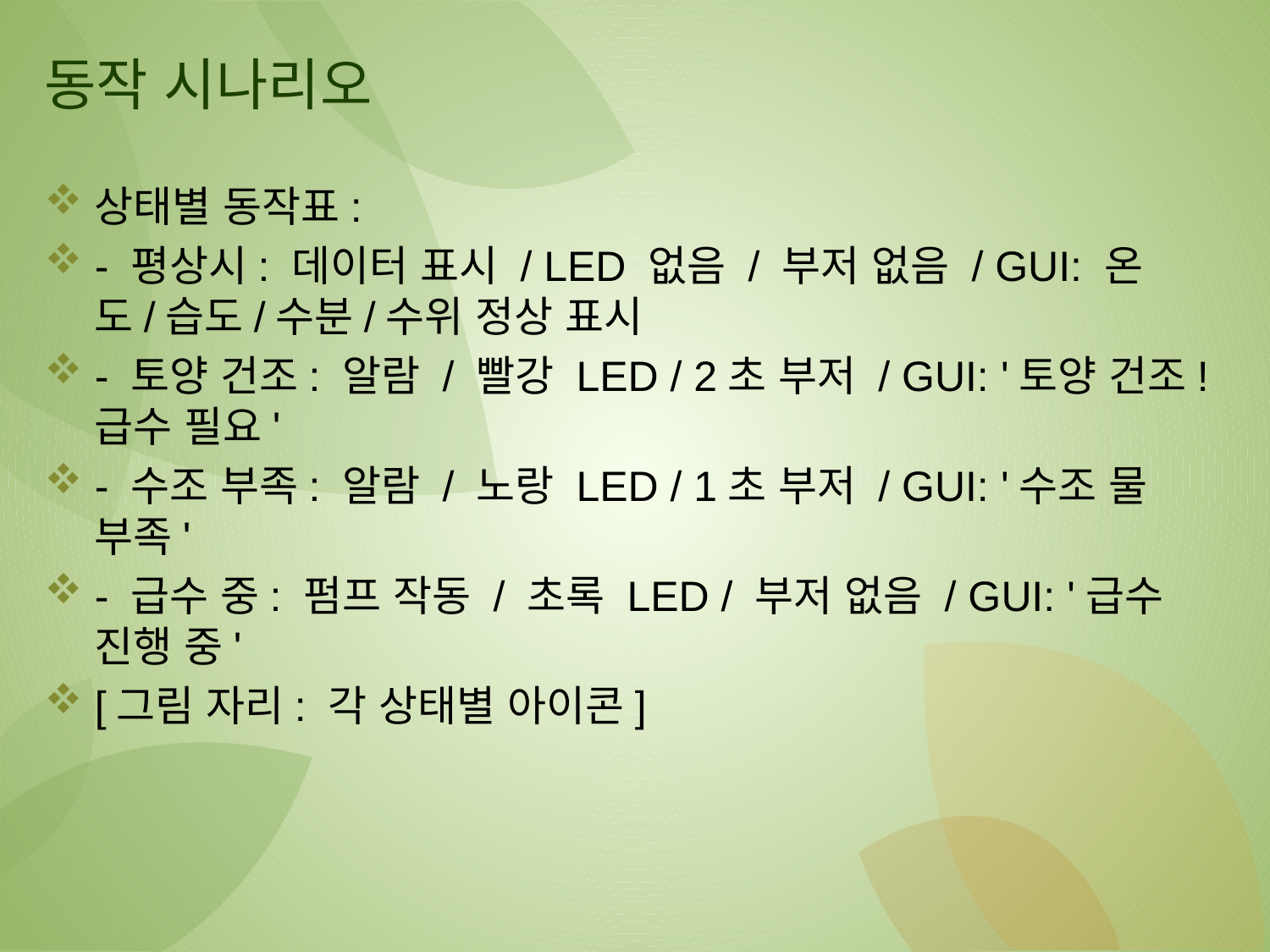

# 동작 시나리오
상태별 동작표:
- 평상시: 데이터 표시 / LED 없음 / 부저 없음 / GUI: 온도/습도/수분/수위 정상 표시
- 토양 건조: 알람 / 빨강 LED / 2초 부저 / GUI: '토양 건조! 급수 필요'
- 수조 부족: 알람 / 노랑 LED / 1초 부저 / GUI: '수조 물 부족'
- 급수 중: 펌프 작동 / 초록 LED / 부저 없음 / GUI: '급수 진행 중'
[그림 자리: 각 상태별 아이콘]